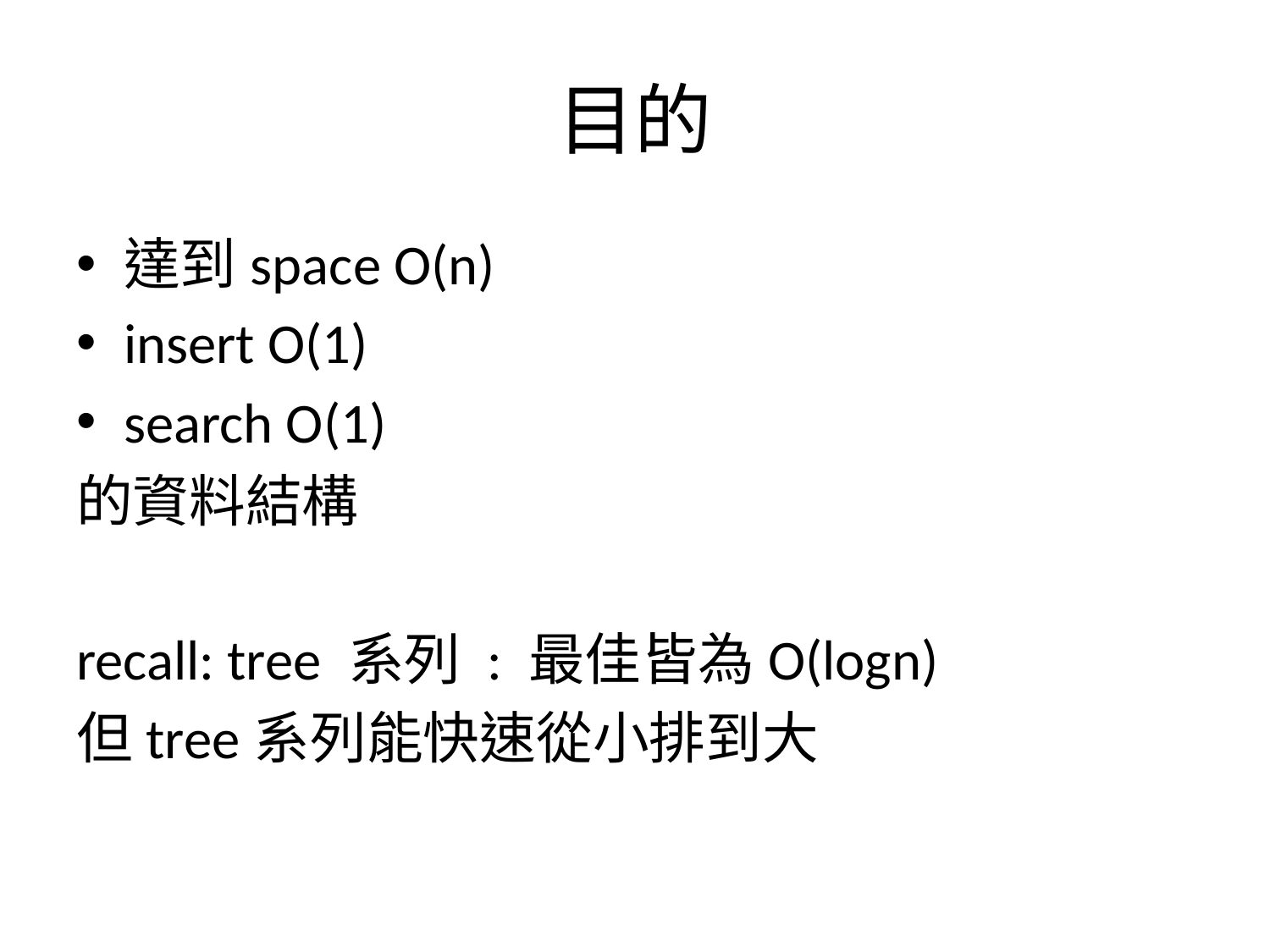

# 目的
達到space O(n)
insert O(1)
search O(1)
的資料結構

recall: tree 系列 : 最佳皆為O(logn)
但tree系列能快速從小排到大